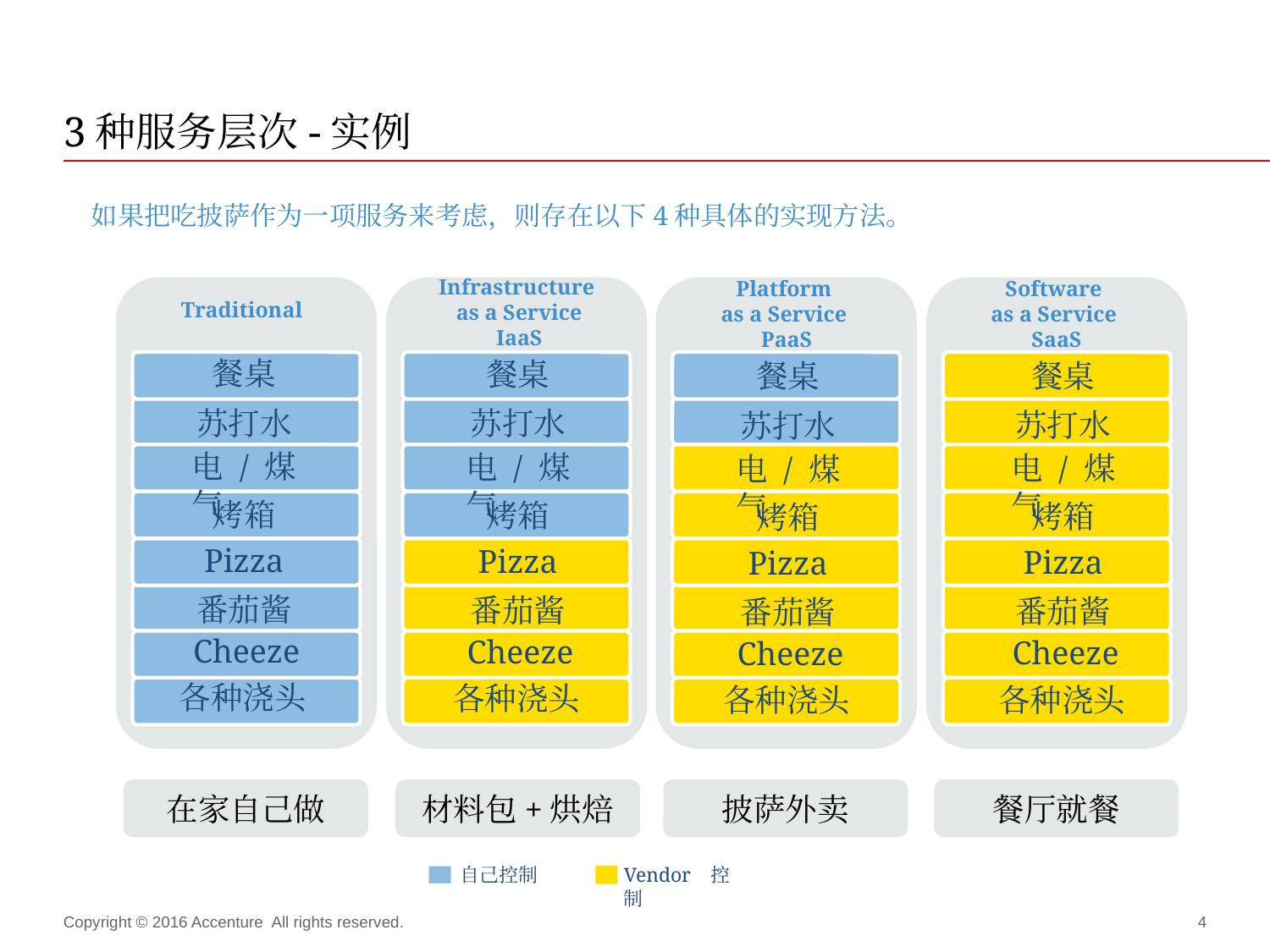

# 3种服务层次-实例
如果把吃披萨作为一项服务来考虑，则存在以下4种具体的实现方法。
Infrastructure
as a Service
IaaS
Platform
as a Service
PaaS
Software
as a Service
SaaS

Traditional
餐桌
餐桌
餐桌
餐桌
苏打水
苏打水
苏打水
苏打水
电/煤气
电/煤气
电/煤气
电/煤气
烤箱
烤箱
烤箱
烤箱
Pizza
Pizza
Pizza
Pizza
番茄酱
番茄酱
番茄酱
番茄酱
Cheeze
Cheeze
Cheeze
Cheeze
各种浇头
各种浇头
各种浇头
各种浇头
在家自己做
材料包+烘焙
披萨外卖
餐厅就餐
自己控制
Vendor控制

Copyright © 2016 Accenture  All rights reserved.
4